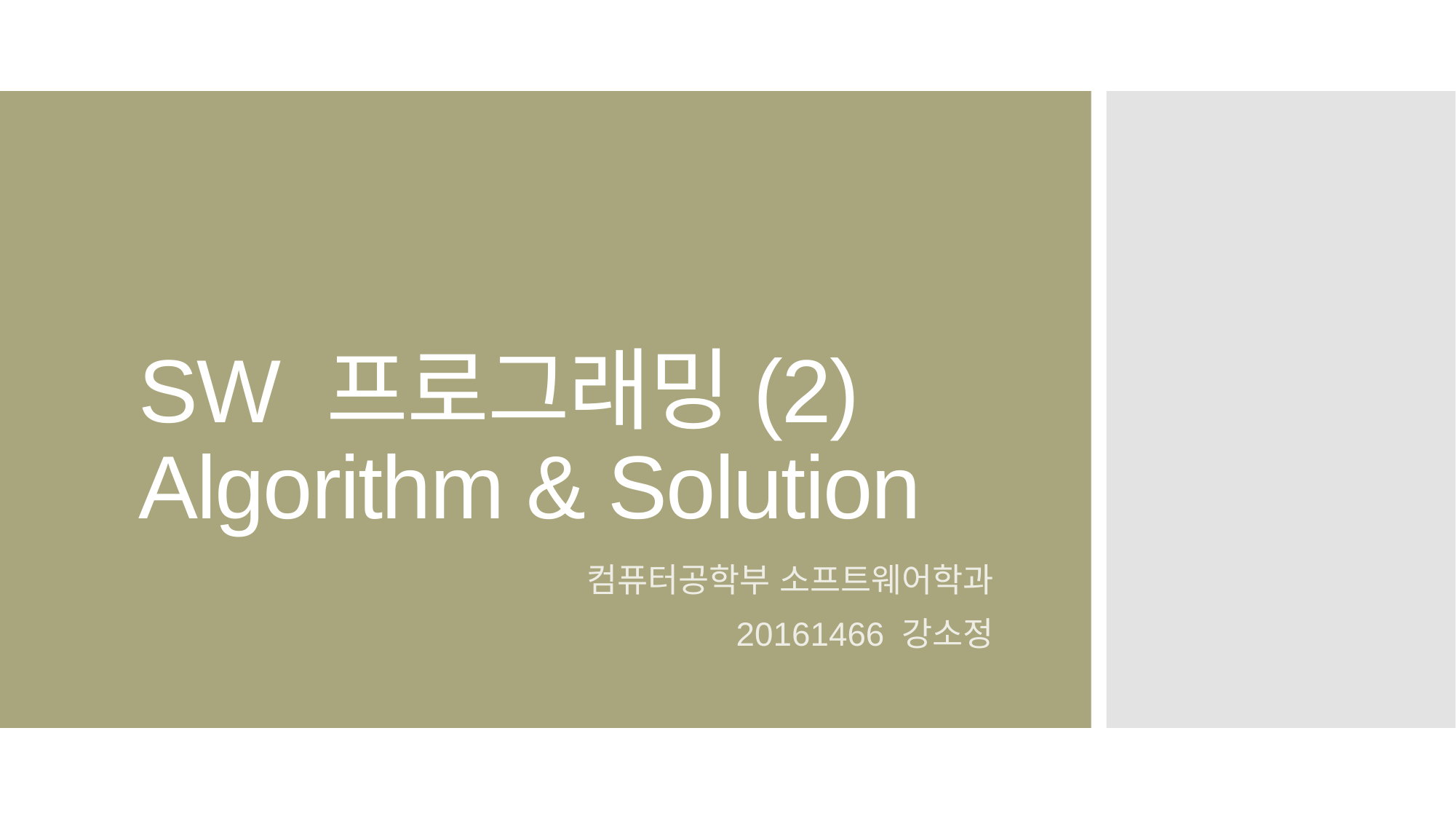

# SW 프로그래밍(2) Algorithm & Solution
컴퓨터공학부 소프트웨어학과
20161466 강소정